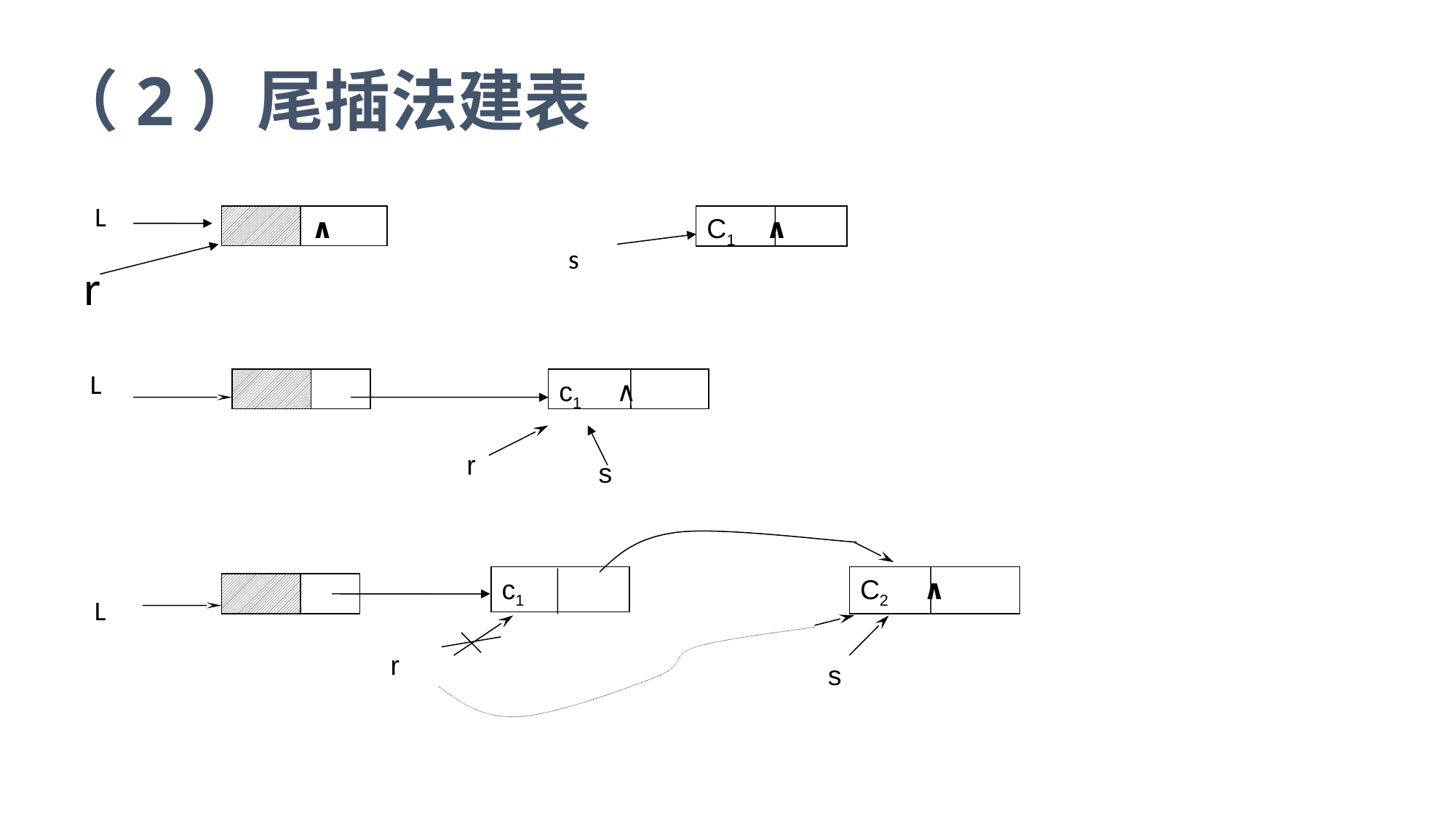

（2）尾插法建表
L

∧
C1       ∧

s

r
L

c1        ∧

r
s

c1

C2        ∧

L

r
s

33